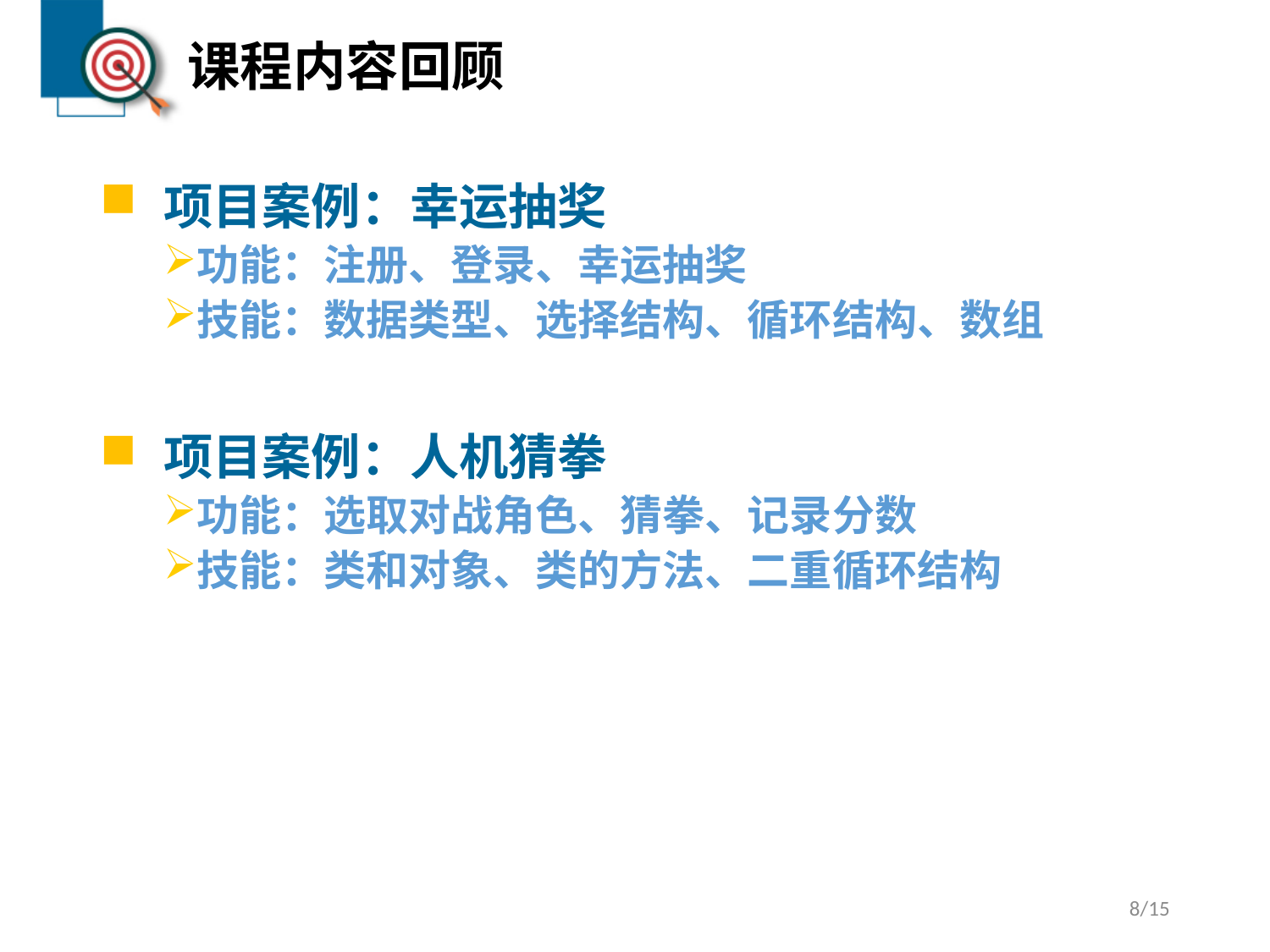

# 课程内容回顾
项目案例：幸运抽奖
功能：注册、登录、幸运抽奖
技能：数据类型、选择结构、循环结构、数组

项目案例：人机猜拳
功能：选取对战角色、猜拳、记录分数
技能：类和对象、类的方法、二重循环结构

8/15